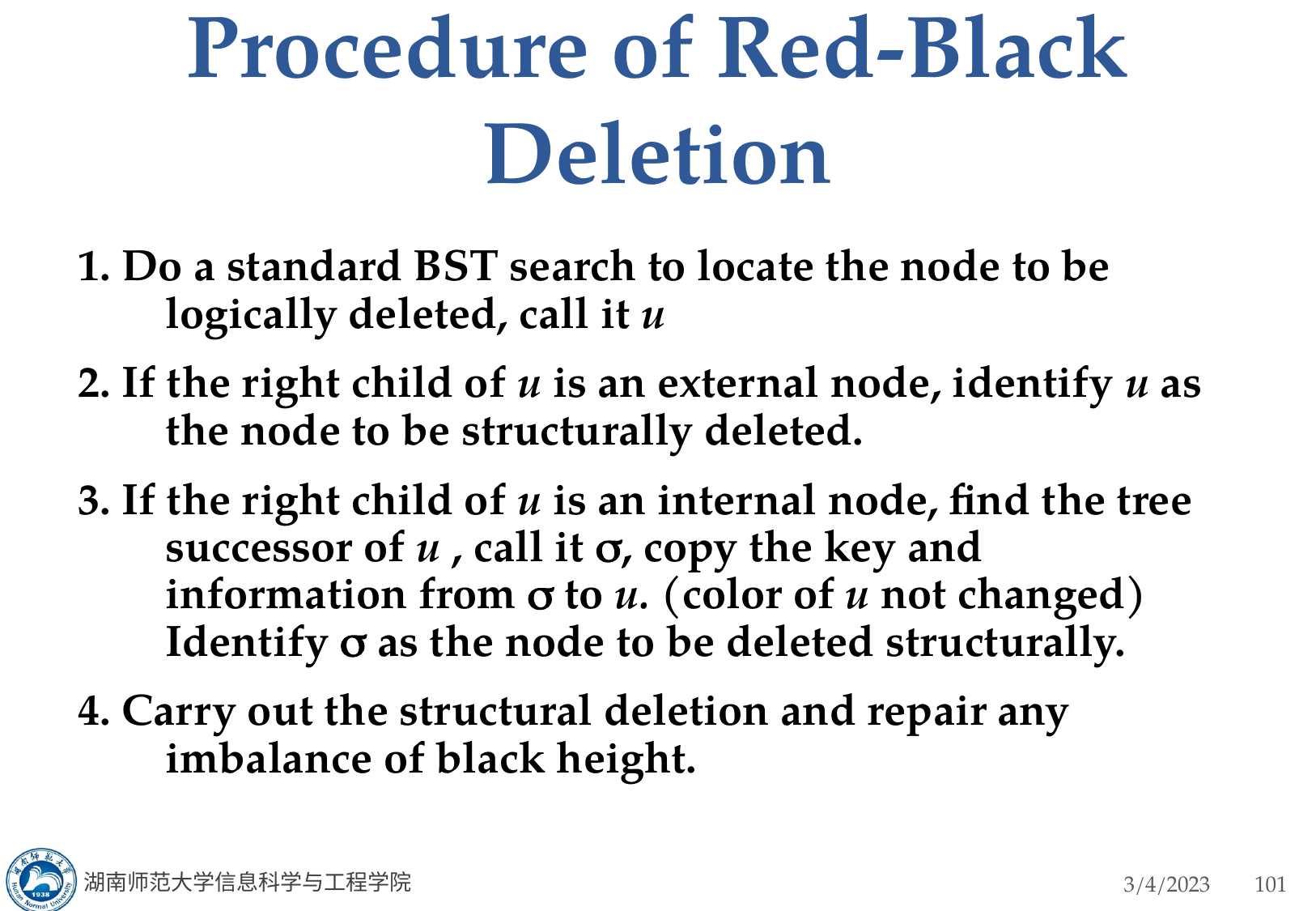

# Procedure of Red-Black Deletion
1. Do a standard BST search to locate the node to be logically deleted, call it u
2. If the right child of u is an external node, identify u as the node to be structurally deleted.
3. If the right child of u is an internal node, find the tree successor of u , call it σ, copy the key and information from σ to u. (color of u not changed) Identify σ as the node to be deleted structurally.
4. Carry out the structural deletion and repair any imbalance of black height.
湖南师范大学信息科学与工程学院
3/4/2023
101